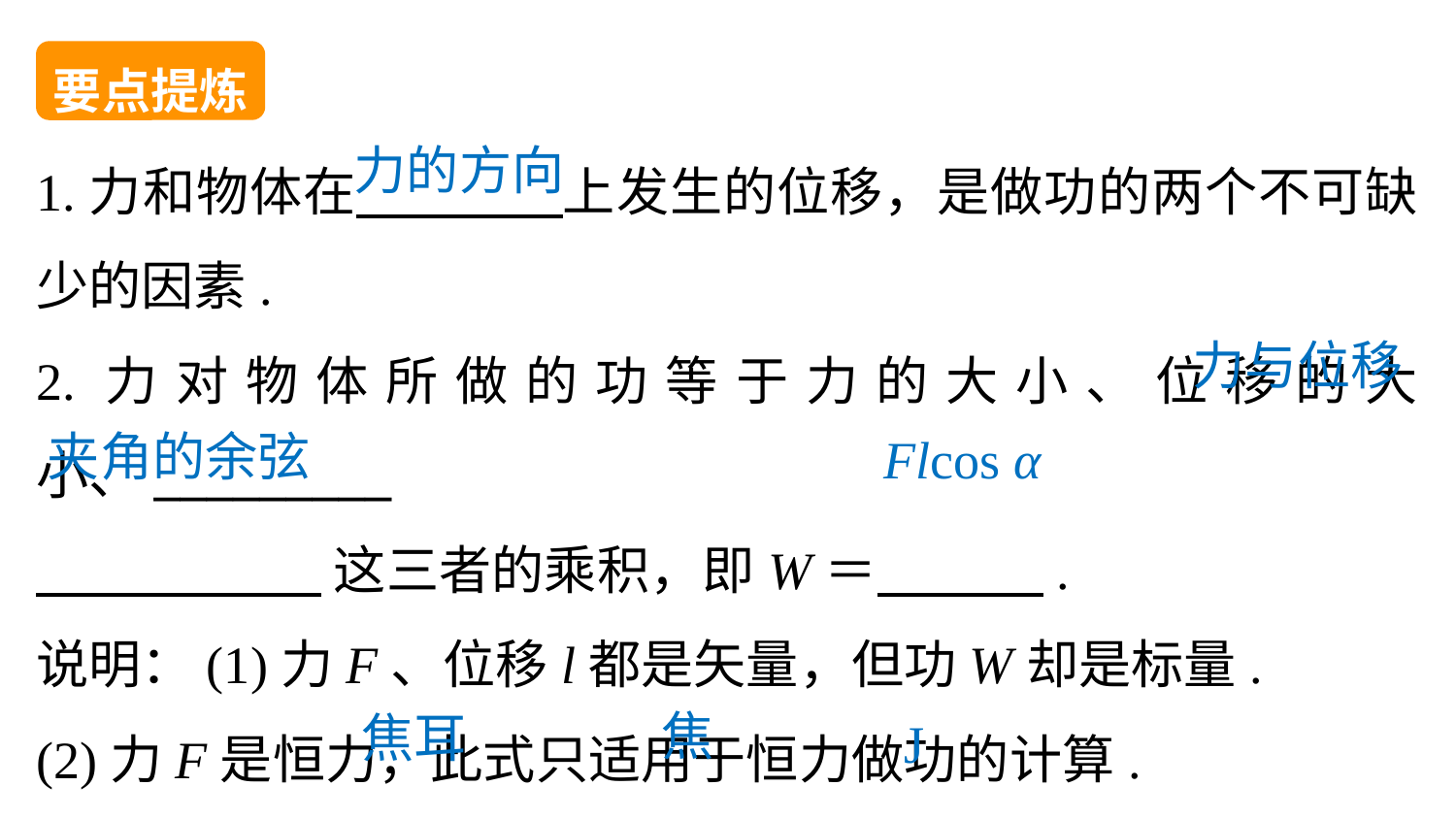

要点提炼
1.力和物体在                上发生的位移，是做功的两个不可缺少的因素.
2.力对物体所做的功等于力的大小、位移的大小、_________
                        这三者的乘积，即W＝              .
说明：(1)力F、位移l都是矢量，但功W却是标量.
(2)力F是恒力，此式只适用于恒力做功的计算.
3.功的单位：           ，简称       ，符号    .
力的方向
力与位移
夹角的余弦
Flcos α
焦
焦耳
J